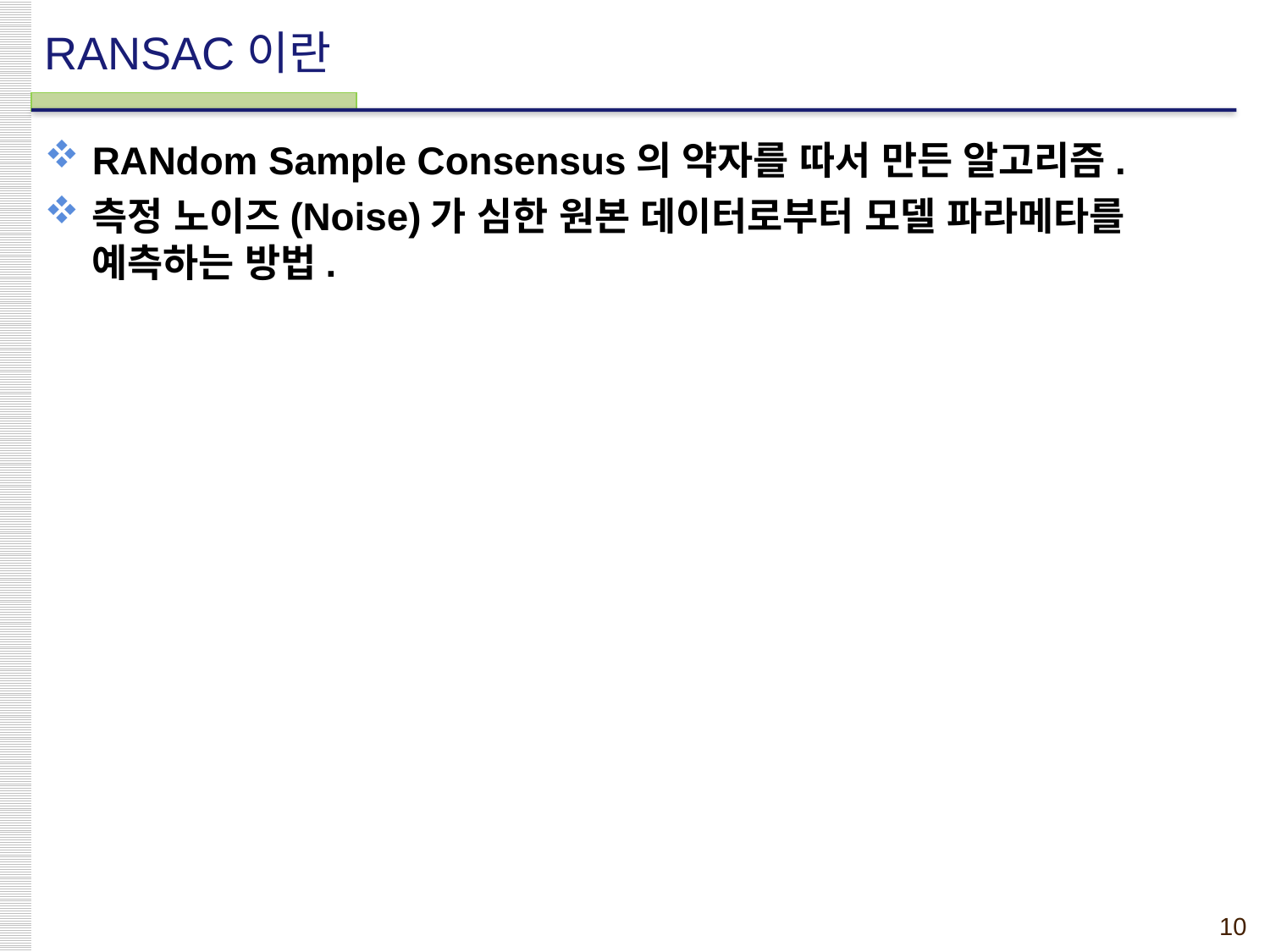

# RANSAC이란
RANdom Sample Consensus의 약자를 따서 만든 알고리즘.
측정 노이즈(Noise)가 심한 원본 데이터로부터 모델 파라메타를 예측하는 방법.